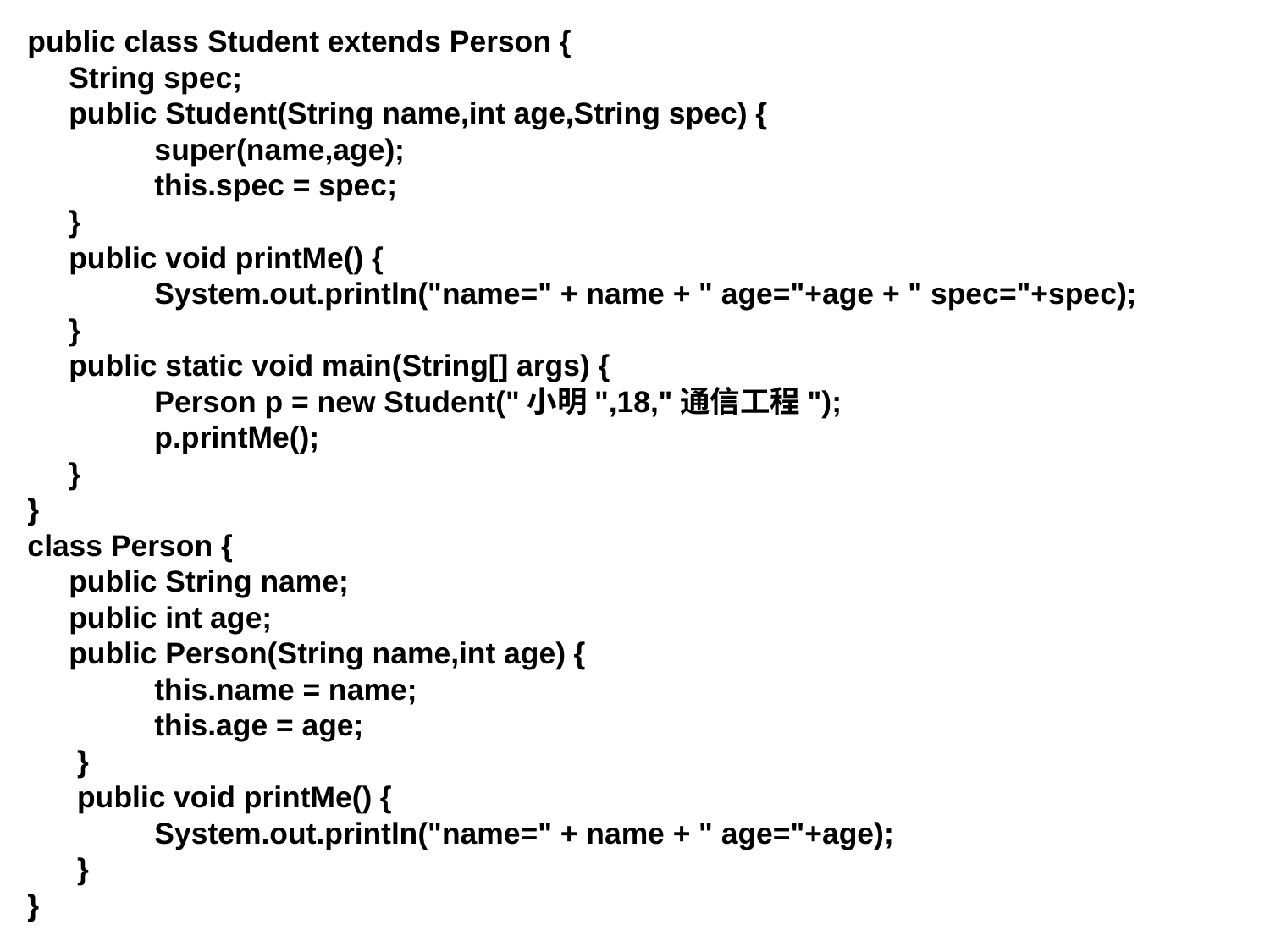

public class Student extends Person {
     String spec;
     public Student(String name,int age,String spec) {
	super(name,age);
	this.spec = spec;
     }
     public void printMe() {
 	System.out.println("name=" + name + " age="+age + " spec="+spec);
     }
     public static void main(String[] args) {
	Person p = new Student("小明",18,"通信工程");
	p.printMe();
     }
}
class Person {
     public String name;
     public int age;
     public Person(String name,int age) {
	this.name = name;
	this.age = age;
      }
      public void printMe() {
	System.out.println("name=" + name + " age="+age);
      }
}